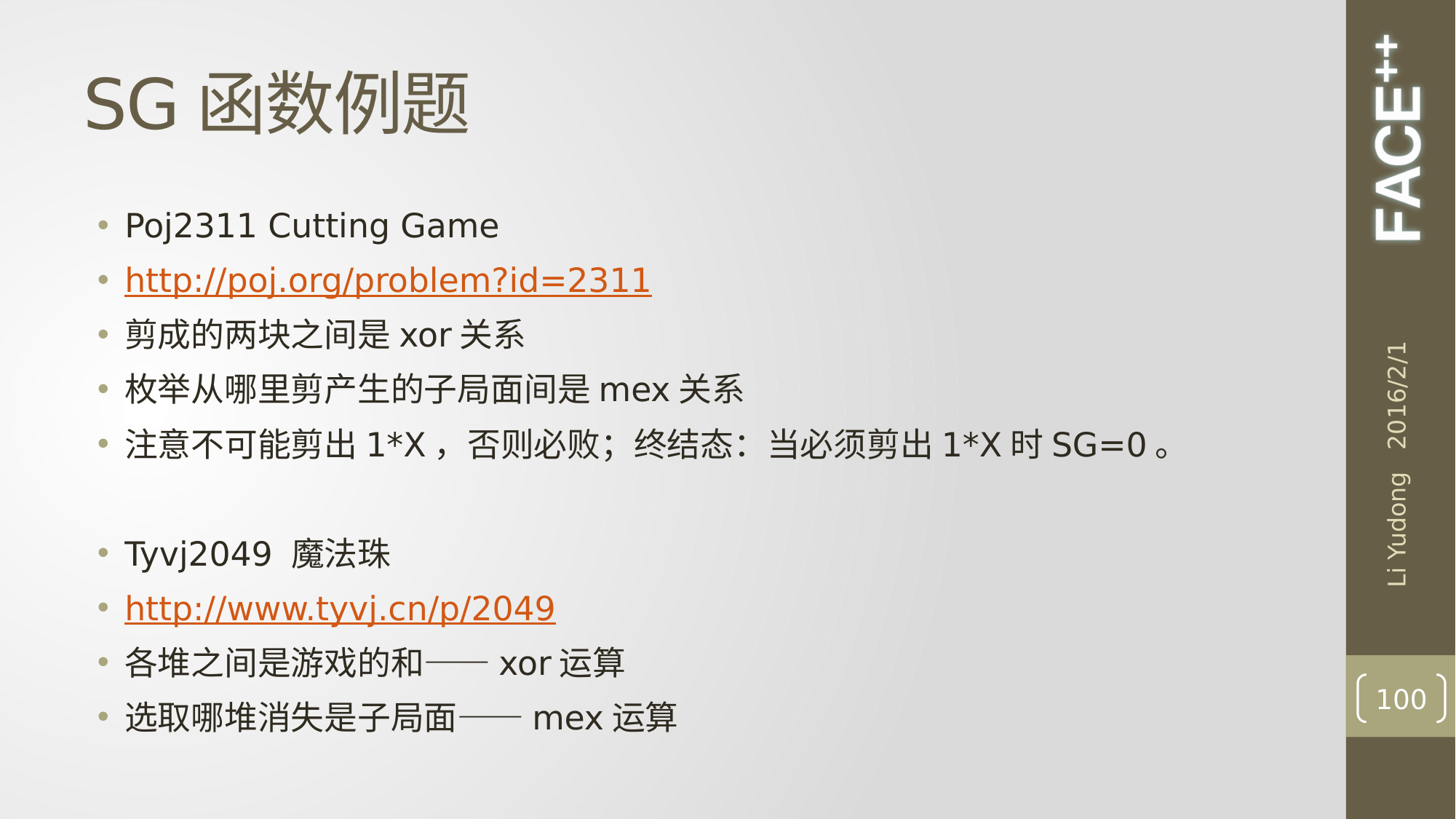

# SG函数例题
Poj2311 Cutting Game
http://poj.org/problem?id=2311
剪成的两块之间是xor关系
枚举从哪里剪产生的子局面间是mex关系
注意不可能剪出1*X，否则必败；终结态：当必须剪出1*X时SG=0。

Tyvj2049 魔法珠
http://www.tyvj.cn/p/2049
各堆之间是游戏的和——xor运算
选取哪堆消失是子局面——mex运算

2016/2/1
Li Yudong
100